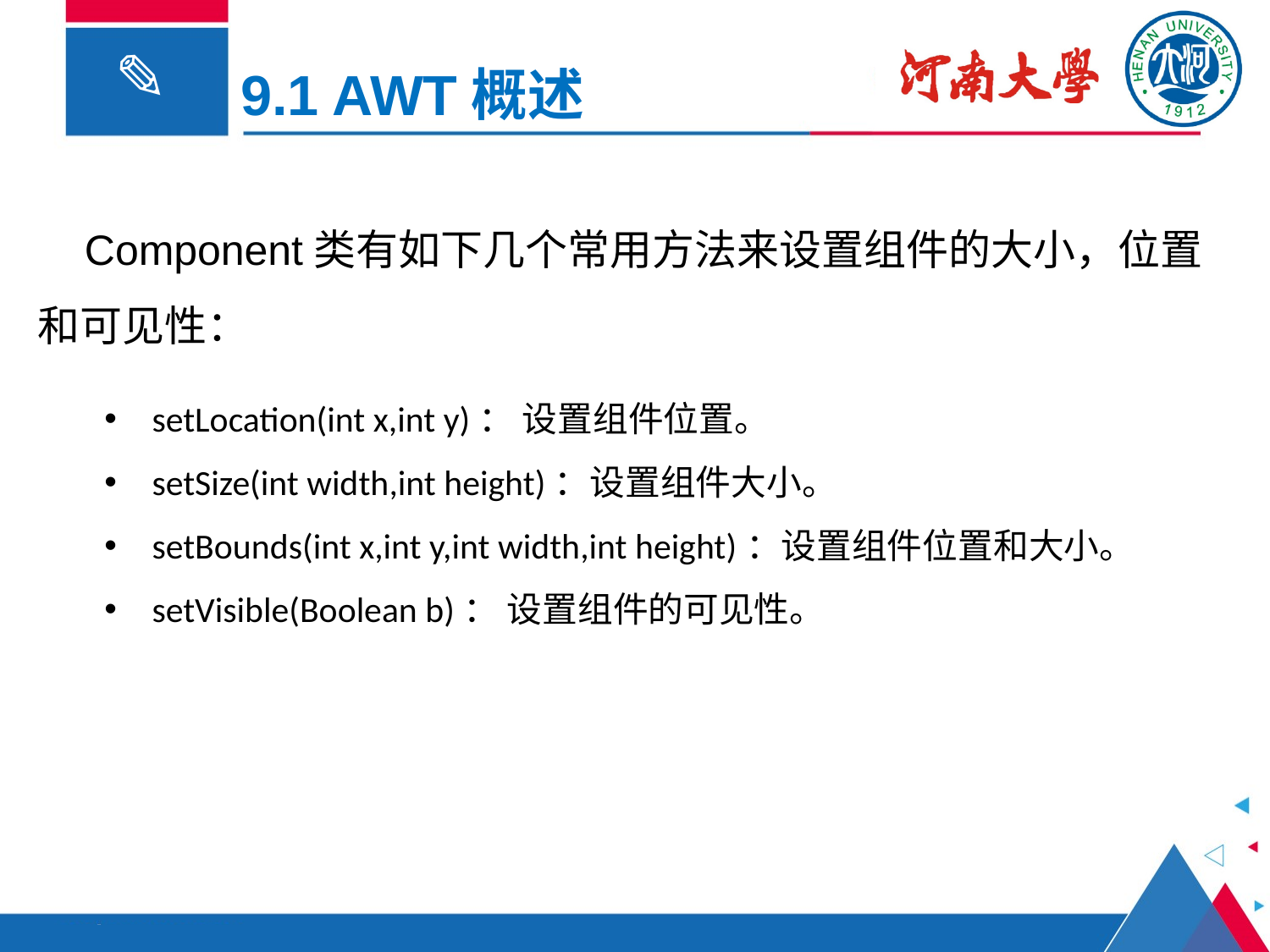

9.1 AWT概述
    Component类有如下几个常用方法来设置组件的大小，位置和可见性：
setLocation(int x,int y)： 设置组件位置。
setSize(int width,int height)：设置组件大小。
setBounds(int x,int y,int width,int height)：设置组件位置和大小。
setVisible(Boolean b)： 设置组件的可见性。